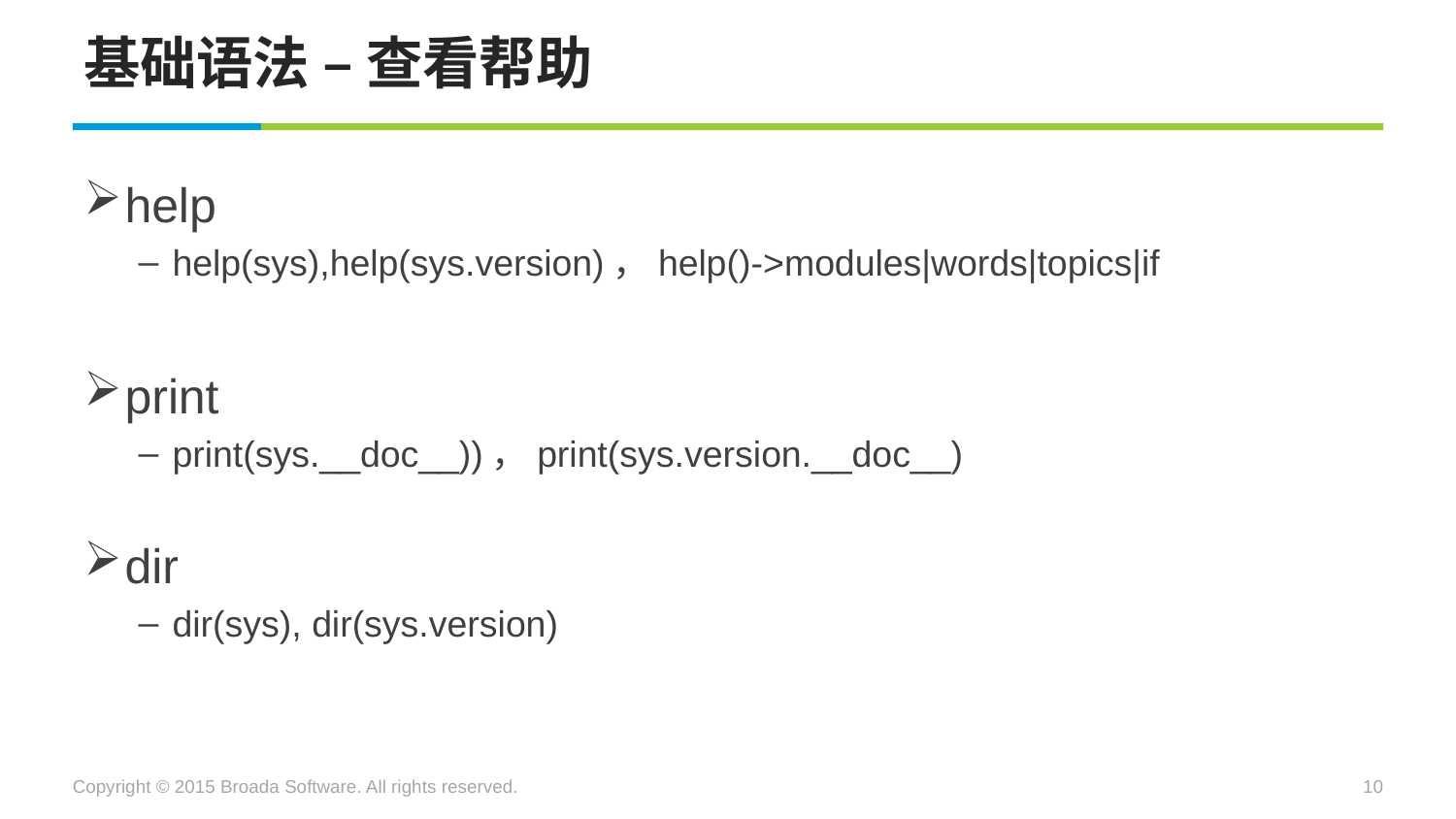

# 基础语法 – 查看帮助
help
help(sys),help(sys.version)，help()->modules|words|topics|if

print
print(sys.__doc__))，print(sys.version.__doc__)

dir
dir(sys), dir(sys.version)